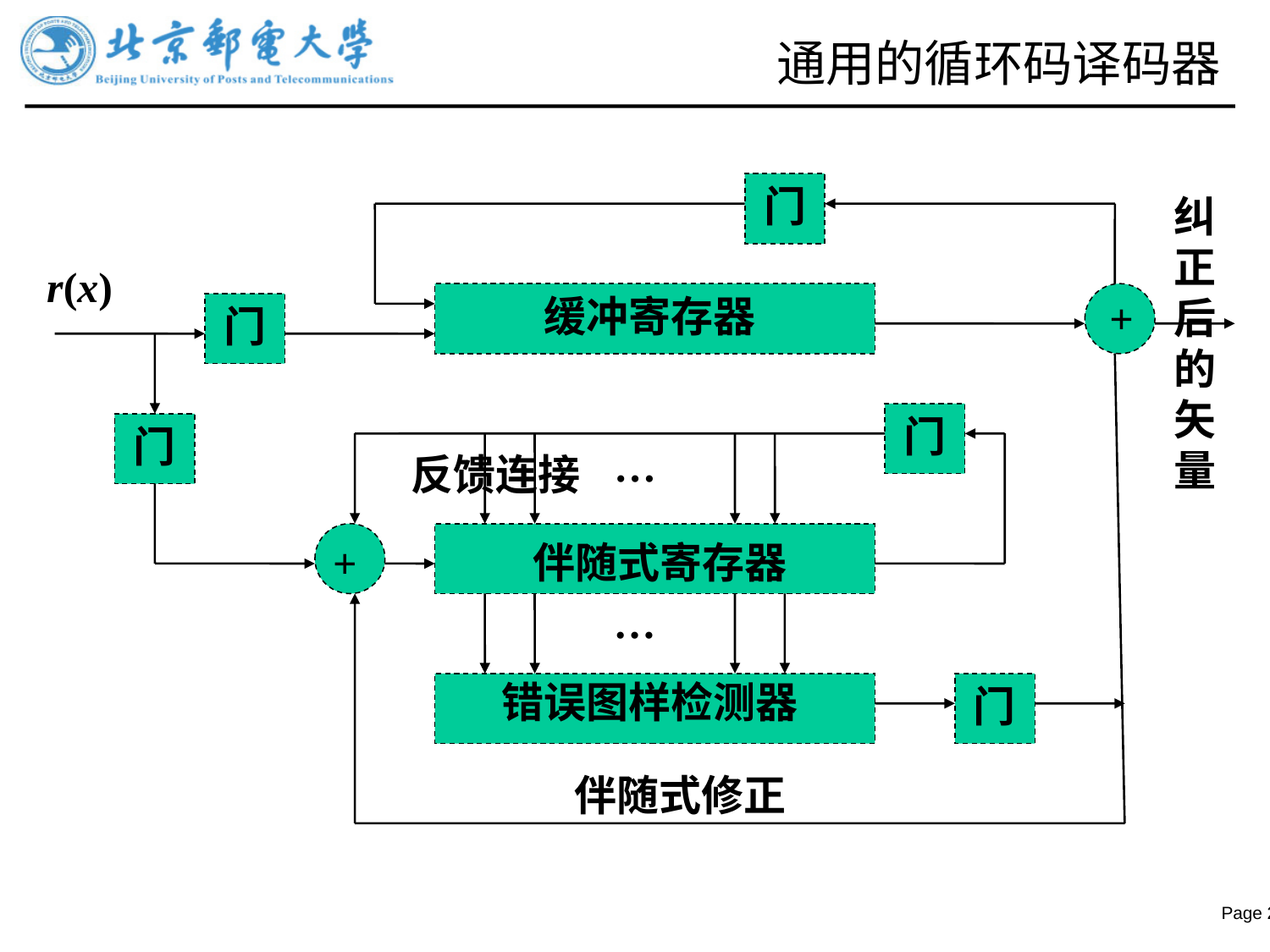

# 通用的循环码译码器

门
纠正后的矢量

r(x)

缓冲寄存器

+

门

门

门

…

反馈连接

+
伴随式寄存器

…

错误图样检测器

门

伴随式修正